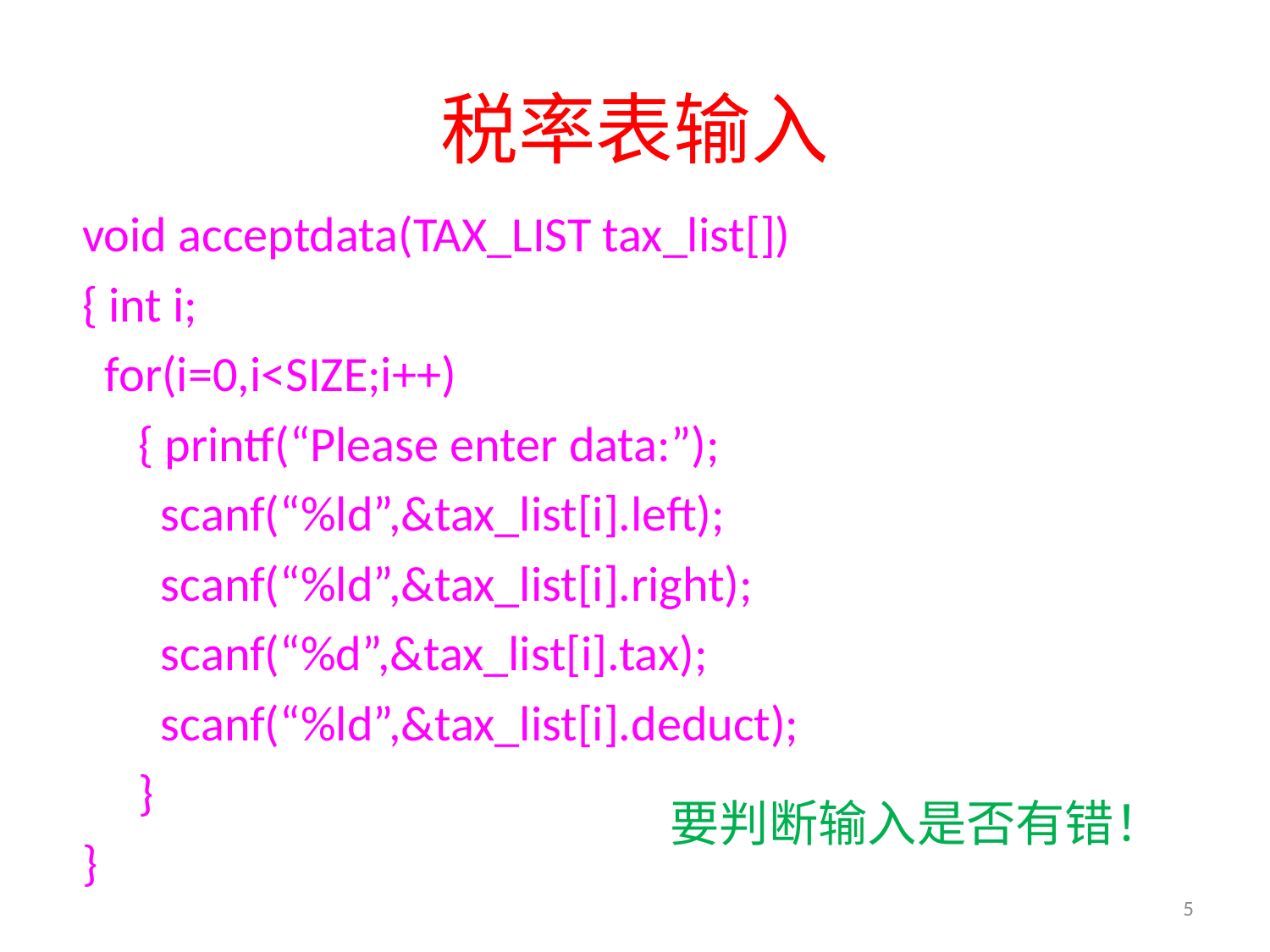

# 税率表输入
void acceptdata(TAX_LIST tax_list[])
{ int i;
  for(i=0,i<SIZE;i++)
     { printf(“Please enter data:”);
       scanf(“%ld”,&tax_list[i].left);
       scanf(“%ld”,&tax_list[i].right);
       scanf(“%d”,&tax_list[i].tax);
       scanf(“%ld”,&tax_list[i].deduct);
     }
}
要判断输入是否有错！
5